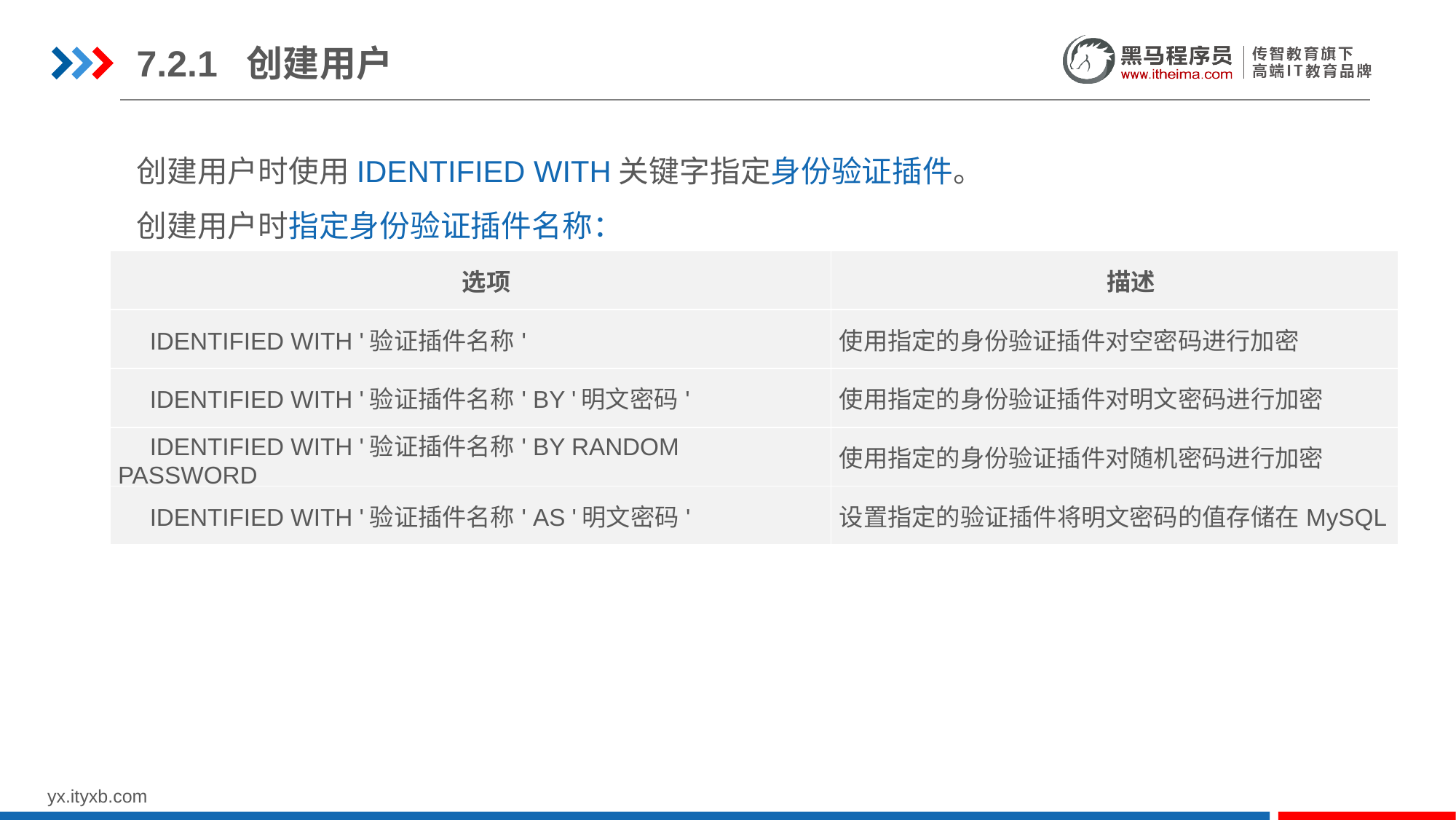

7.2.1  创建用户
创建用户时使用IDENTIFIED WITH关键字指定身份验证插件。
创建用户时指定身份验证插件名称：
| 选项 | 描述 |
| --- | --- |
| IDENTIFIED WITH '验证插件名称' | 使用指定的身份验证插件对空密码进行加密 |
| IDENTIFIED WITH '验证插件名称' BY '明文密码' | 使用指定的身份验证插件对明文密码进行加密 |
| IDENTIFIED WITH '验证插件名称' BY RANDOM PASSWORD | 使用指定的身份验证插件对随机密码进行加密 |
| IDENTIFIED WITH '验证插件名称' AS '明文密码' | 设置指定的验证插件将明文密码的值存储在MySQL |